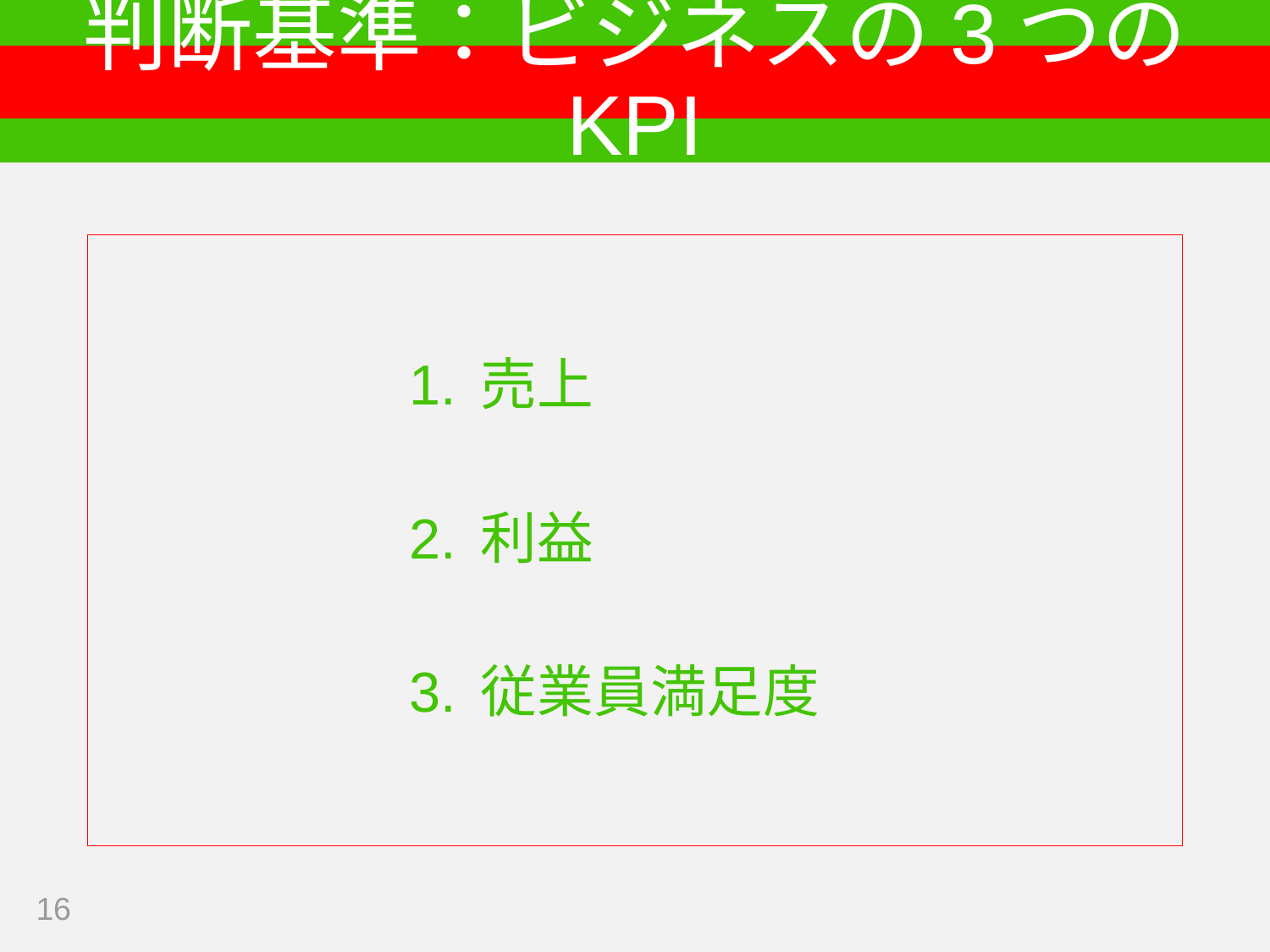

# 判断基準：ビジネスの3つの KPI
売上

利益

従業員満足度
16